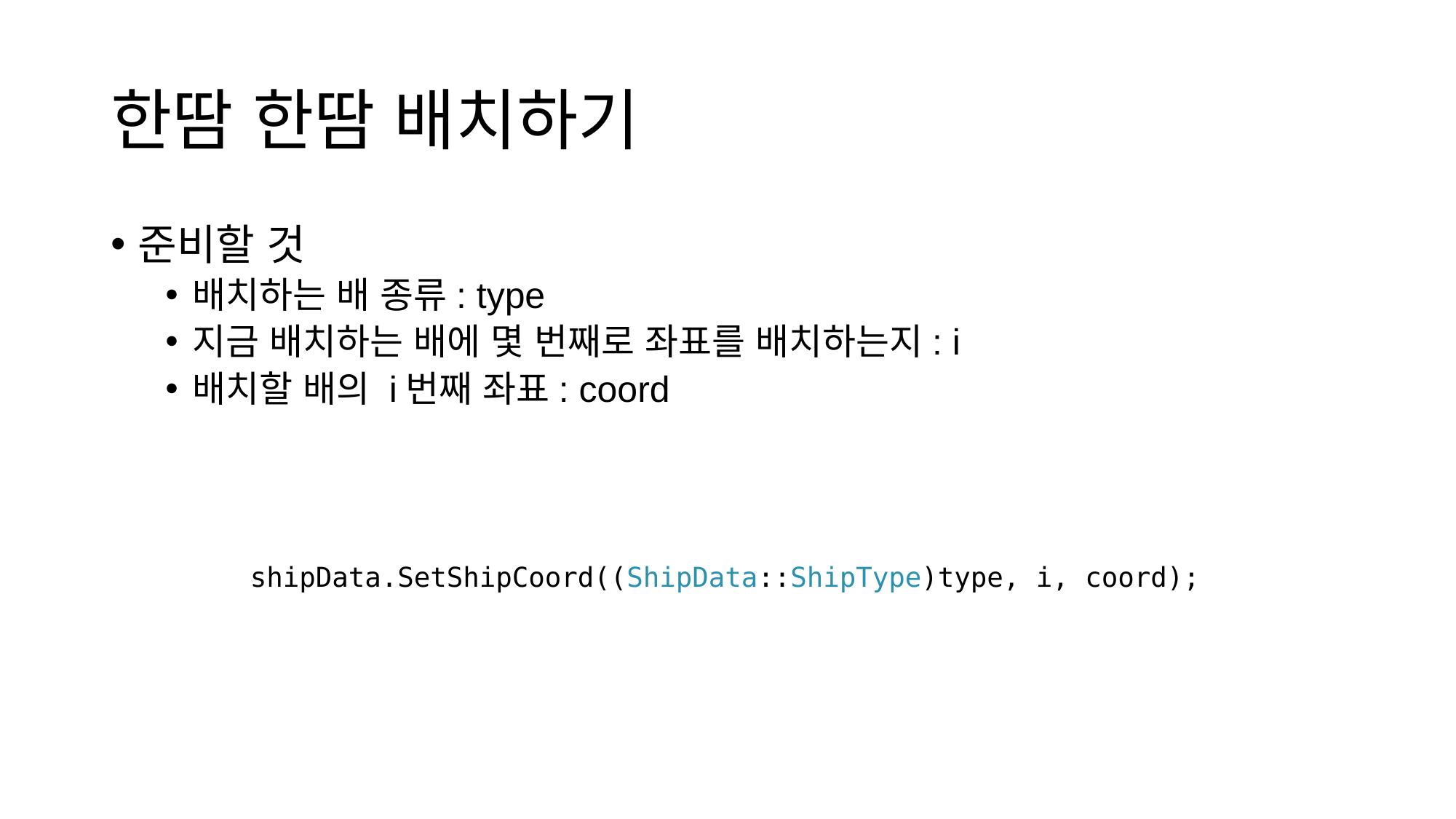

# 한땀 한땀 배치하기
준비할 것
배치하는 배 종류: type
지금 배치하는 배에 몇 번째로 좌표를 배치하는지: i
배치할 배의 i번째 좌표: coord
shipData.SetShipCoord((ShipData::ShipType)type, i, coord);